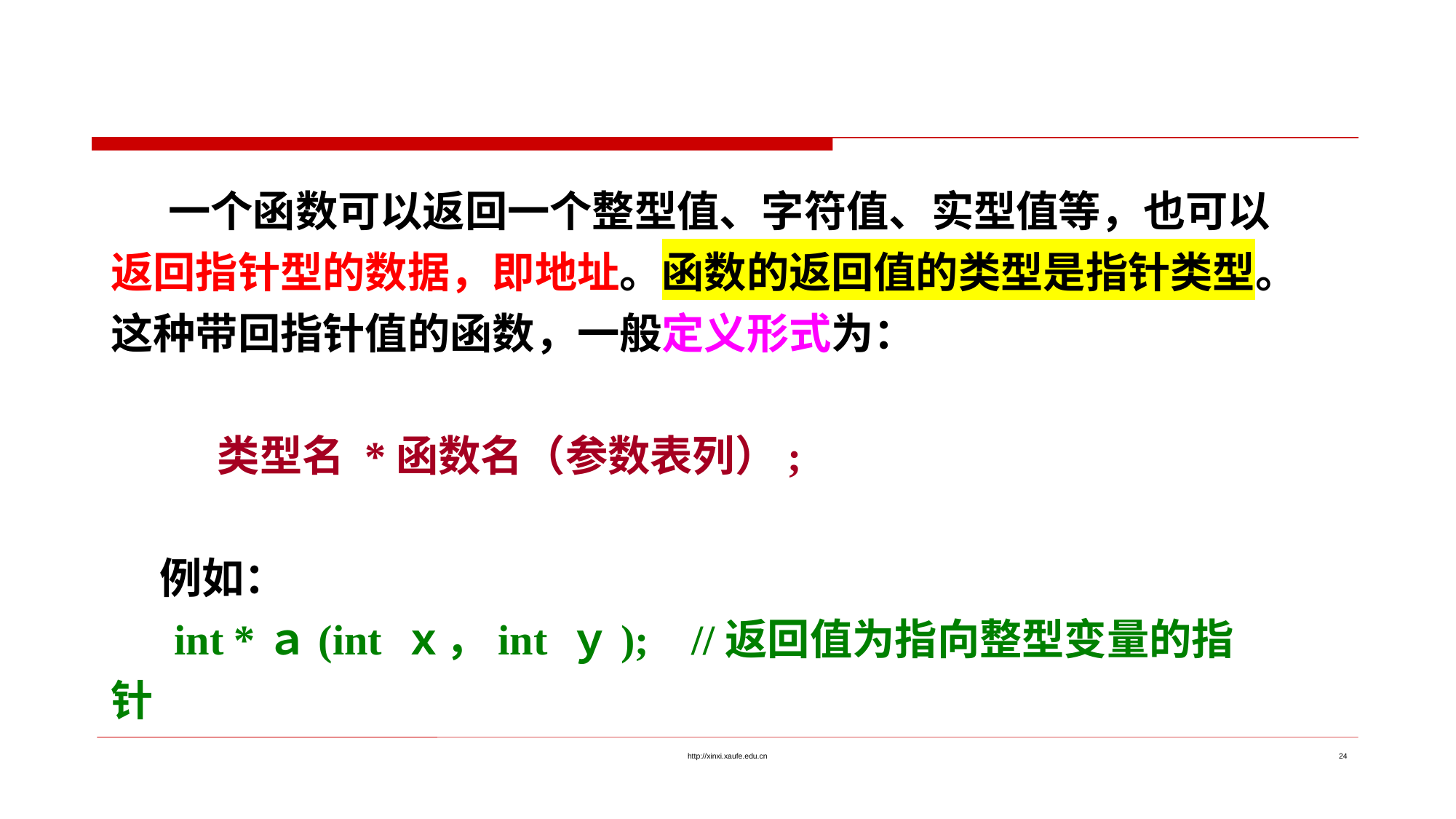

一个函数可以返回一个整型值、字符值、实型值等，也可以返回指针型的数据，即地址。函数的返回值的类型是指针类型。
这种带回指针值的函数，一般定义形式为：

          类型名 *函数名（参数表列）;

    例如：
      int *ａ(int ｘ，int ｙ);    //返回值为指向整型变量的指针
http://xinxi.xaufe.edu.cn
24